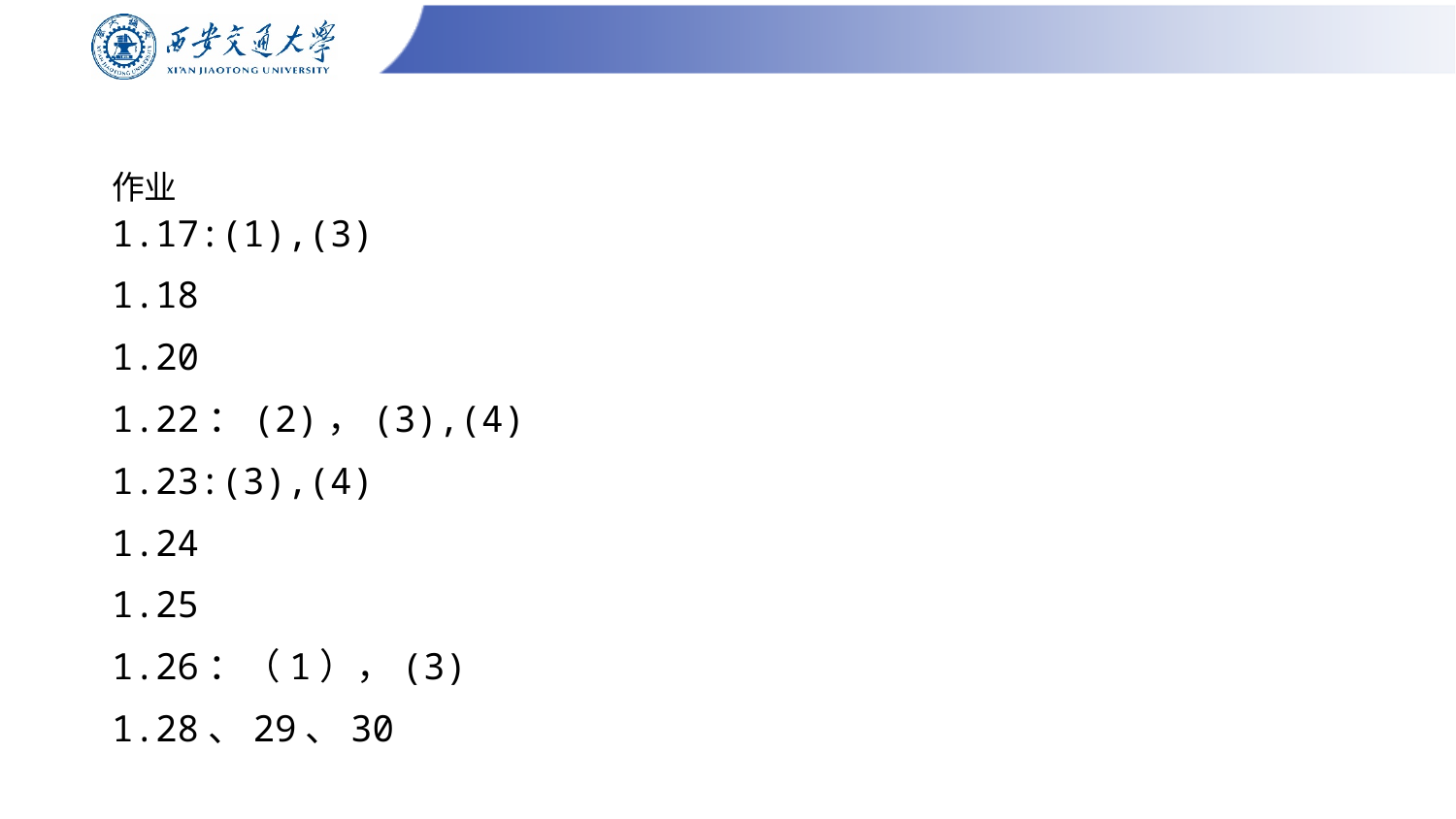

# 作业
1.17:(1),(3)
1.18
1.20
1.22：(2)，(3),(4)
1.23:(3),(4)
1.24
1.25
1.26：（1），(3)
1.28、29、30